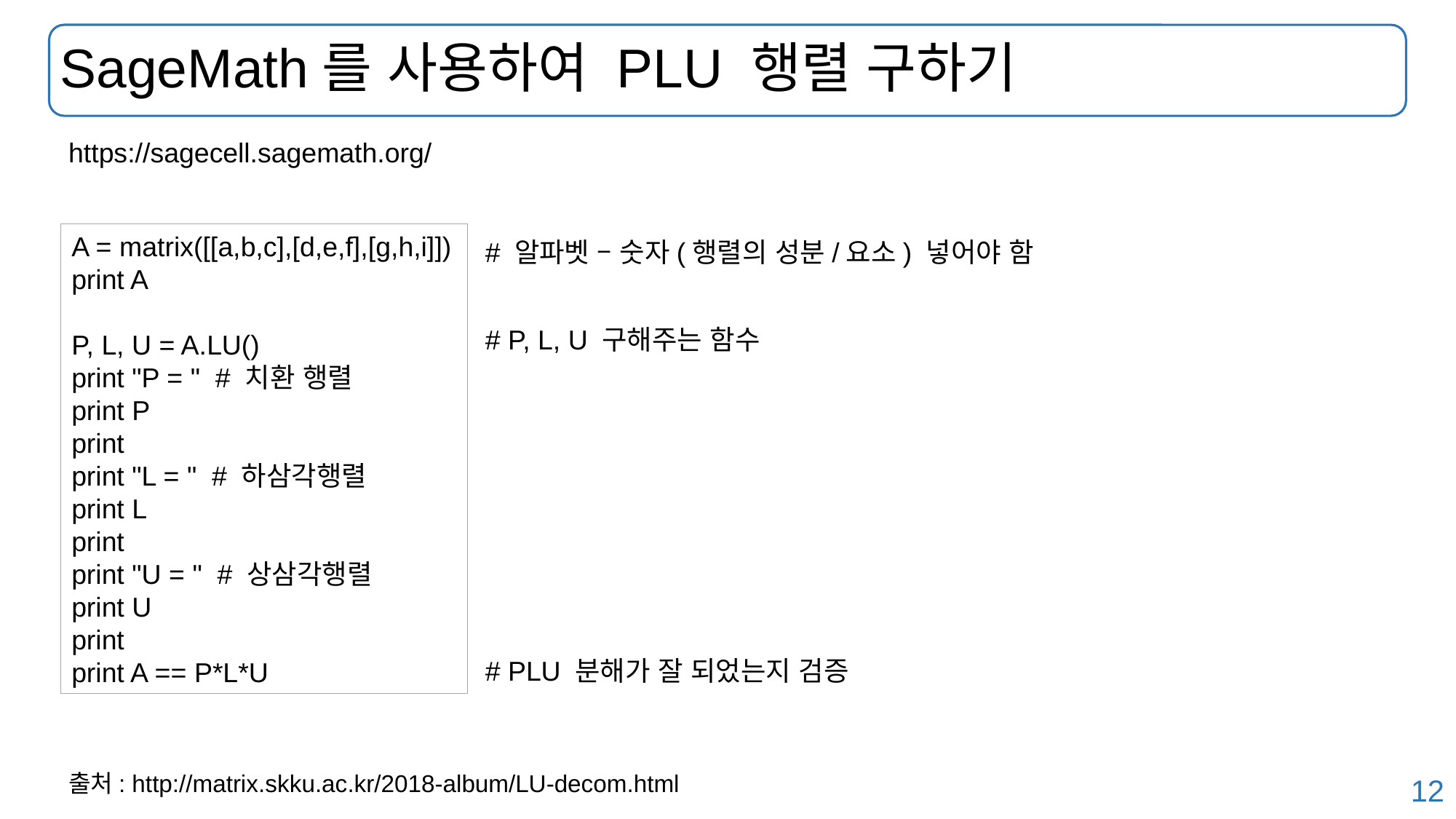

# SageMath를 사용하여 PLU 행렬 구하기
https://sagecell.sagemath.org/
A = matrix([[a,b,c],[d,e,f],[g,h,i]])
print A

P, L, U = A.LU()
print "P = "  # 치환 행렬
print P
print
print "L = "  # 하삼각행렬
print L
print
print "U = "  # 상삼각행렬
print U
print
print A == P*L*U
# 알파벳 – 숫자(행렬의 성분/요소) 넣어야 함
# P, L, U 구해주는 함수
# PLU 분해가 잘 되었는지 검증
출처: http://matrix.skku.ac.kr/2018-album/LU-decom.html